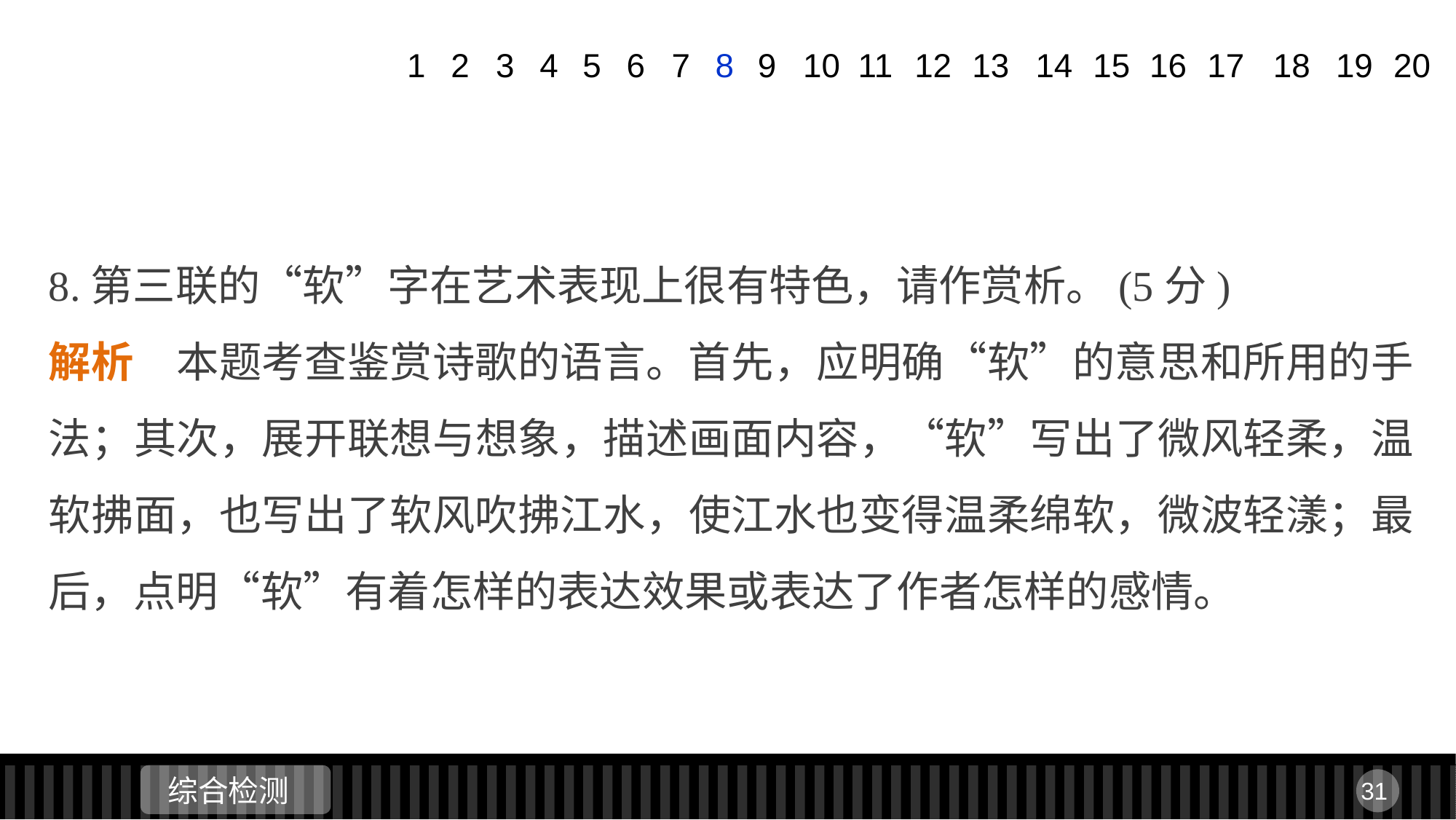

1
2
3
4
5
6
7
8
9
11
12
13
14
15
16
17
18
19
20
10
8.第三联的“软”字在艺术表现上很有特色，请作赏析。(5分)
解析　本题考查鉴赏诗歌的语言。首先，应明确“软”的意思和所用的手法；其次，展开联想与想象，描述画面内容，“软”写出了微风轻柔，温软拂面，也写出了软风吹拂江水，使江水也变得温柔绵软，微波轻漾；最后，点明“软”有着怎样的表达效果或表达了作者怎样的感情。